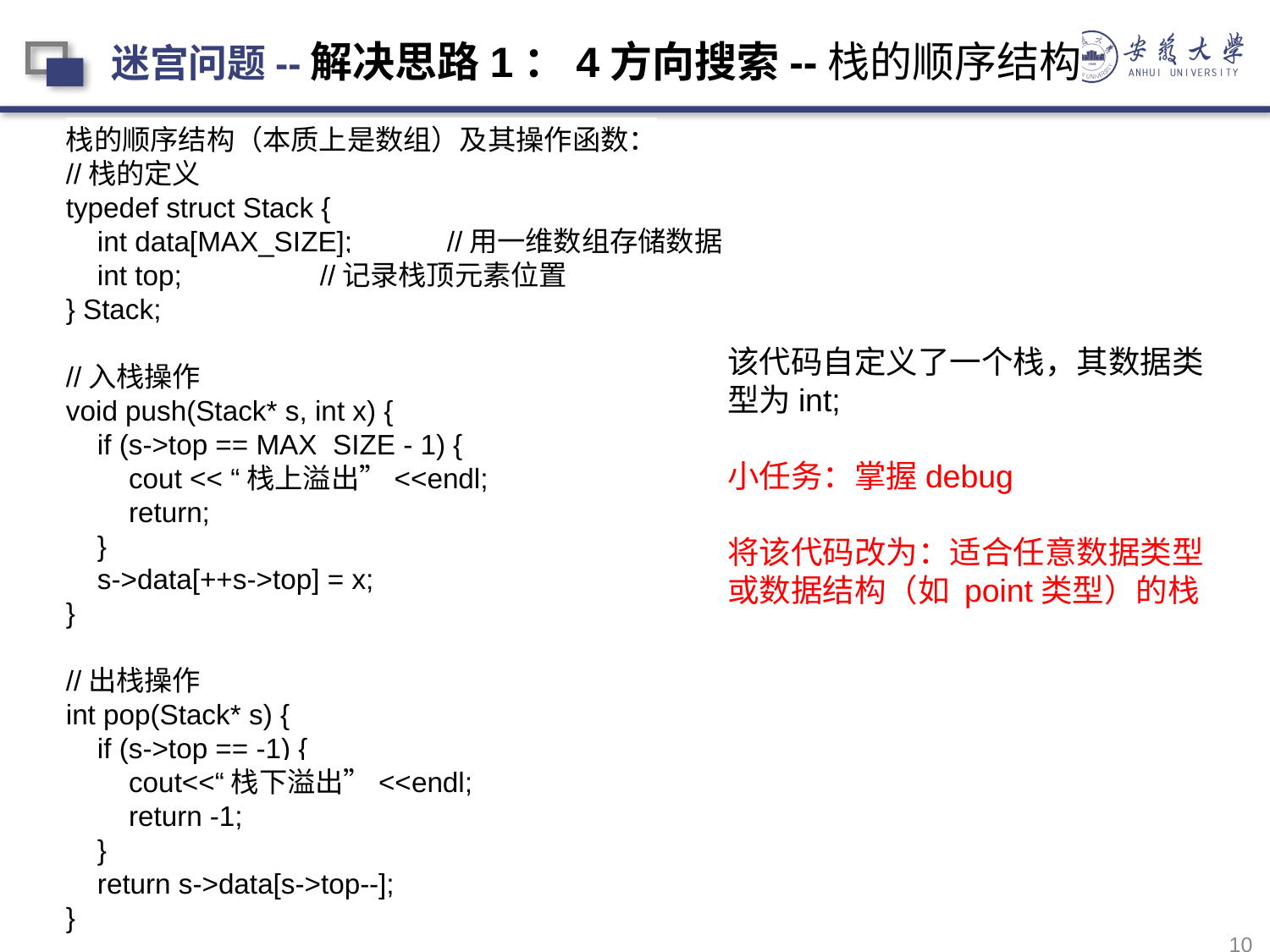

迷宫问题--解决思路1：4方向搜索--栈的顺序结构
栈的顺序结构（本质上是数组）及其操作函数：
//栈的定义
typedef struct Stack {
    int data[MAX_SIZE];	//用一维数组存储数据
    int top;		//记录栈顶元素位置
} Stack;

//入栈操作
void push(Stack* s, int x) {
    if (s->top == MAX_SIZE - 1) {
        cout << “栈上溢出”<<endl;
        return;
    }
    s->data[++s->top] = x;
}

//出栈操作
int pop(Stack* s) {
    if (s->top == -1) {
        cout<<“栈下溢出”<<endl;
        return -1;
    }
    return s->data[s->top--];
}
E
该代码自定义了一个栈，其数据类型为int;

小任务：掌握debug

将该代码改为：适合任意数据类型或数据结构（如 point类型）的栈
10